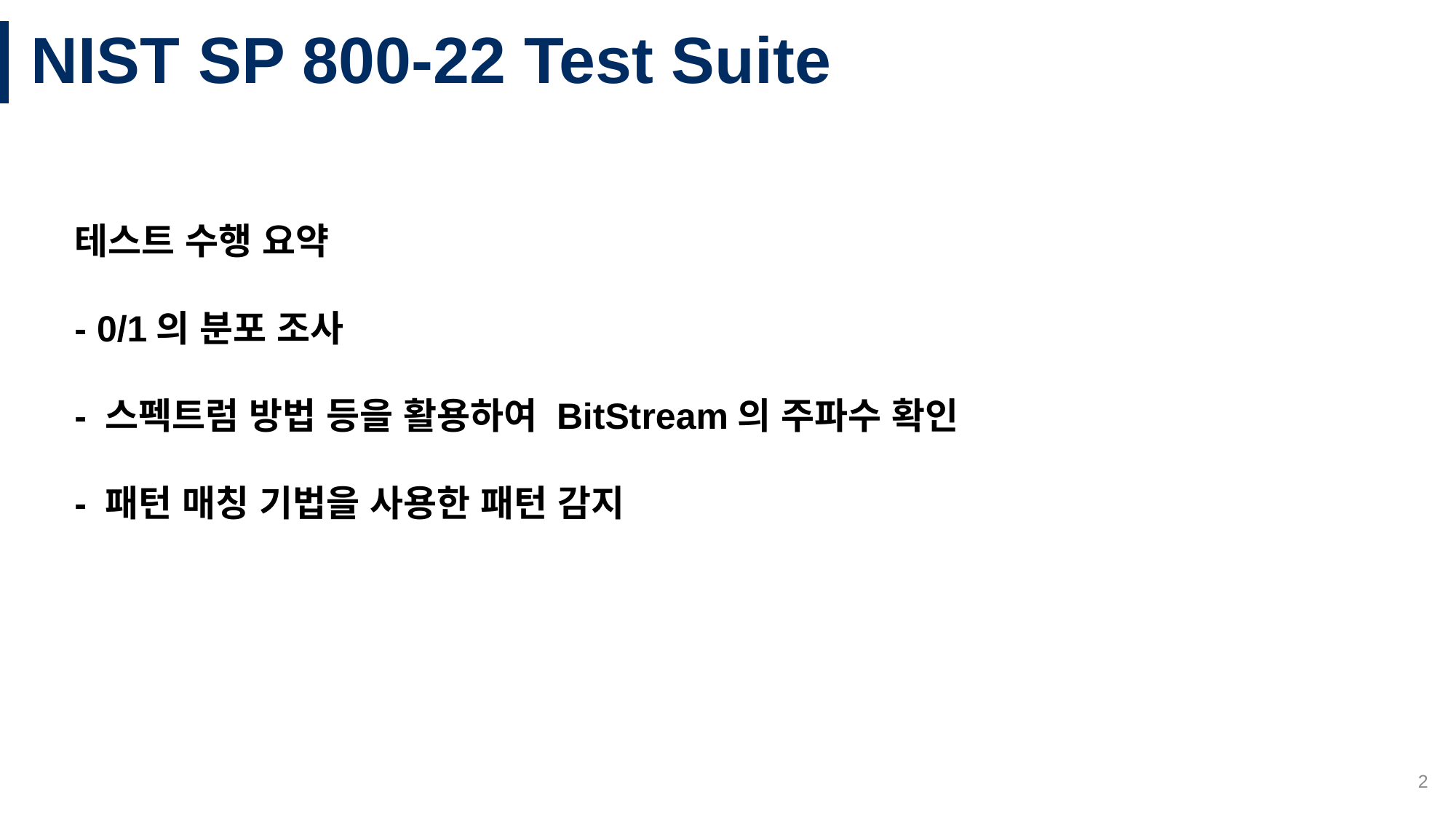

# NIST SP 800-22 Test Suite
테스트 수행 요약
- 0/1의 분포 조사
- 스펙트럼 방법 등을 활용하여 BitStream의 주파수 확인
- 패턴 매칭 기법을 사용한 패턴 감지
2